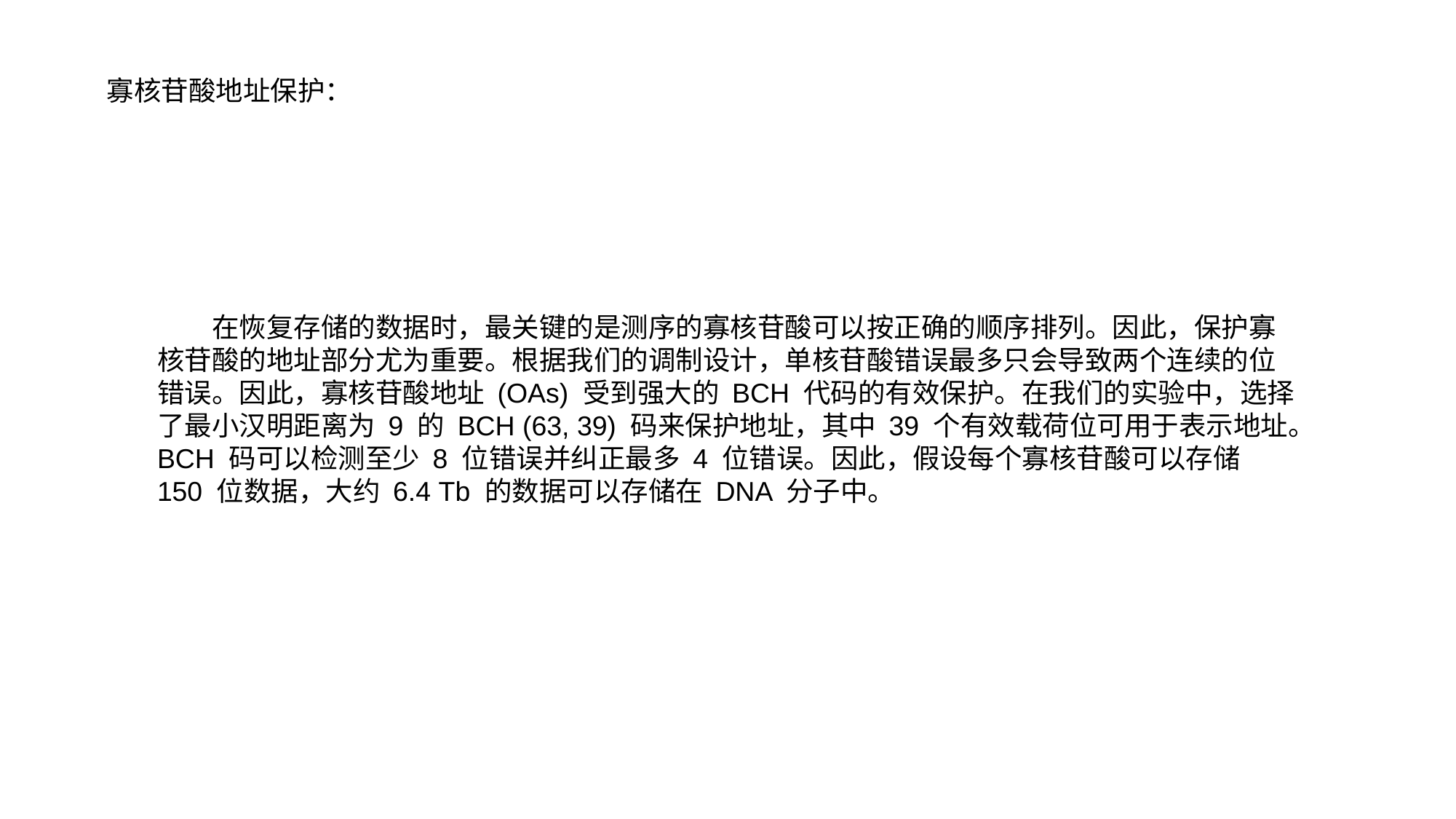

寡核苷酸地址保护：
在恢复存储的数据时，最关键的是测序的寡核苷酸可以按正确的顺序排列。因此，保护​​寡核苷酸的地址部分尤为重要。根据我们的调制设计，单核苷酸错误最多只会导致两个连续的位错误。因此，寡核苷酸地址 (OAs) 受到强大的 BCH 代码的有效保护。在我们的实验中，选择了最小汉明距离为 9 的 BCH (63, 39) 码来保护地址，其中 39 个有效载荷位可用于表示地址。BCH 码可以检测至少 8 位错误并纠正最多 4 位错误。因此，假设每个寡核苷酸可以存储 150 位数据，大约 6.4 Tb 的数据可以存储在 DNA 分子中。